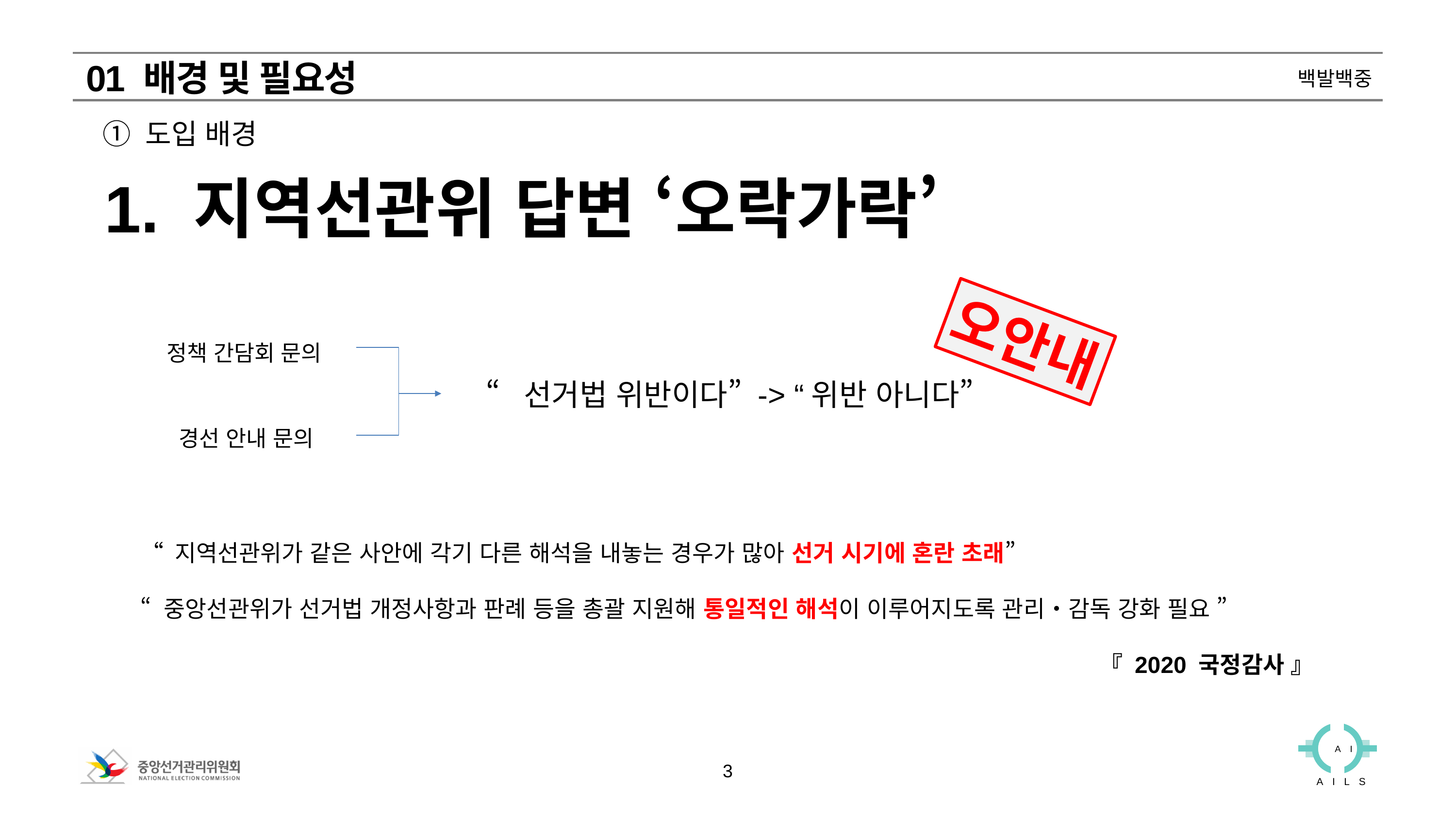

01 배경 및 필요성
① 도입 배경
1. 지역선관위 답변 ‘오락가락’
오안내
   정책 간담회 문의

     경선 안내 문의

“선거법 위반이다” -> “위반 아니다”
“ 지역선관위가 같은 사안에 각기 다른 해석을 내놓는 경우가 많아 선거 시기에 혼란 초래”

“ 중앙선관위가 선거법 개정사항과 판례 등을 총괄 지원해 통일적인 해석이 이루어지도록 관리‧감독 강화 필요 ”

『 2020 국정감사 』
3